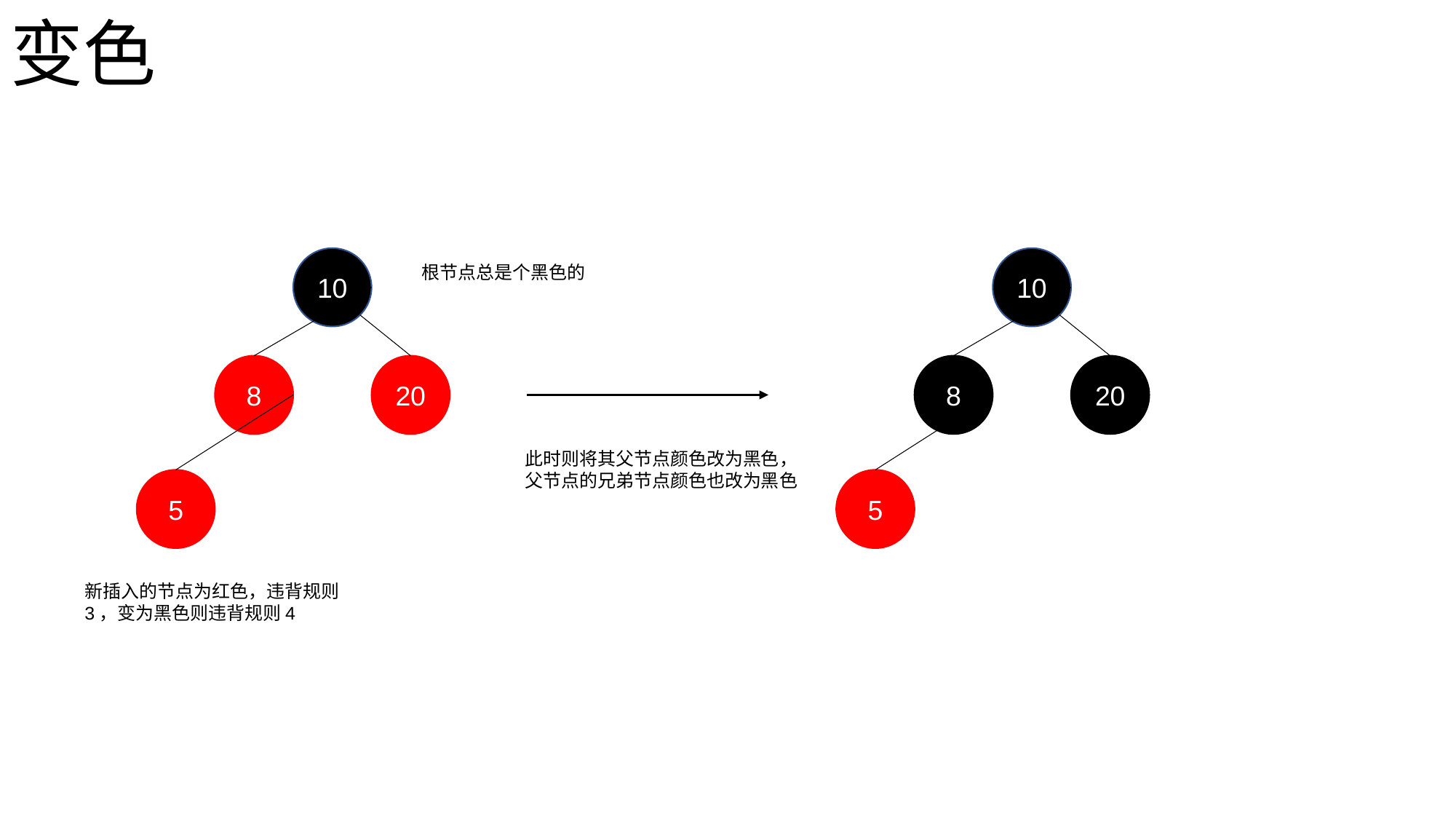

变色
10
10
根节点总是个黑色的
8
20
8
20
此时则将其父节点颜色改为黑色，父节点的兄弟节点颜色也改为黑色
5
5
新插入的节点为红色，违背规则3，变为黑色则违背规则4